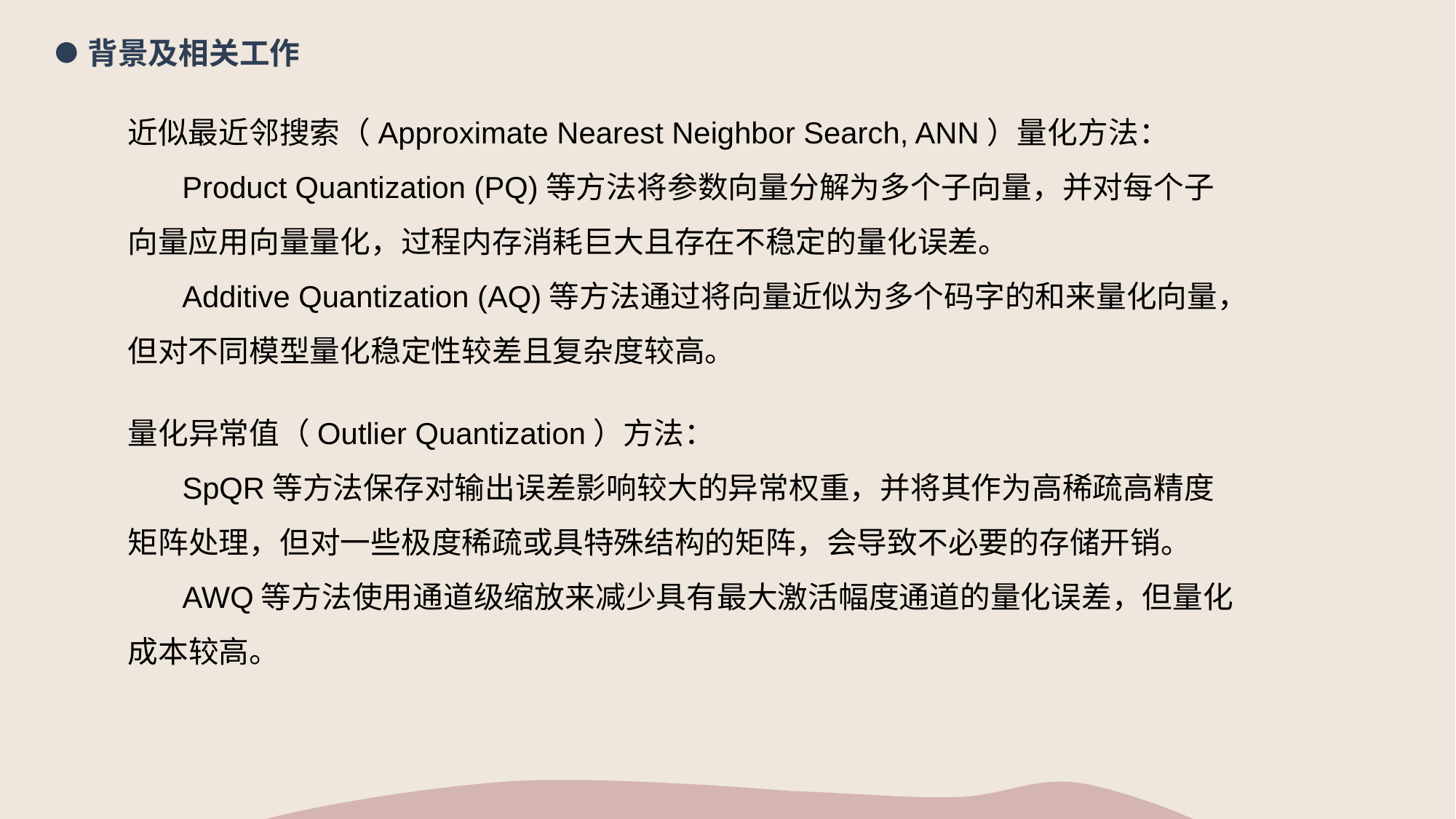

背景及相关工作

近似最近邻搜索（Approximate Nearest Neighbor Search, ANN）量化方法：
Product Quantization (PQ)等方法将参数向量分解为多个子向量，并对每个子向量应用向量量化，过程内存消耗巨大且存在不稳定的量化误差。
Additive Quantization (AQ)等方法通过将向量近似为多个码字的和来量化向量，但对不同模型量化稳定性较差且复杂度较高。
量化异常值（Outlier Quantization）方法：
SpQR等方法保存对输出误差影响较大的异常权重，并将其作为高稀疏高精度矩阵处理，但对一些极度稀疏或具特殊结构的矩阵，会导致不必要的存储开销。
AWQ等方法使用通道级缩放来减少具有最大激活幅度通道的量化误差，但量化成本较高。